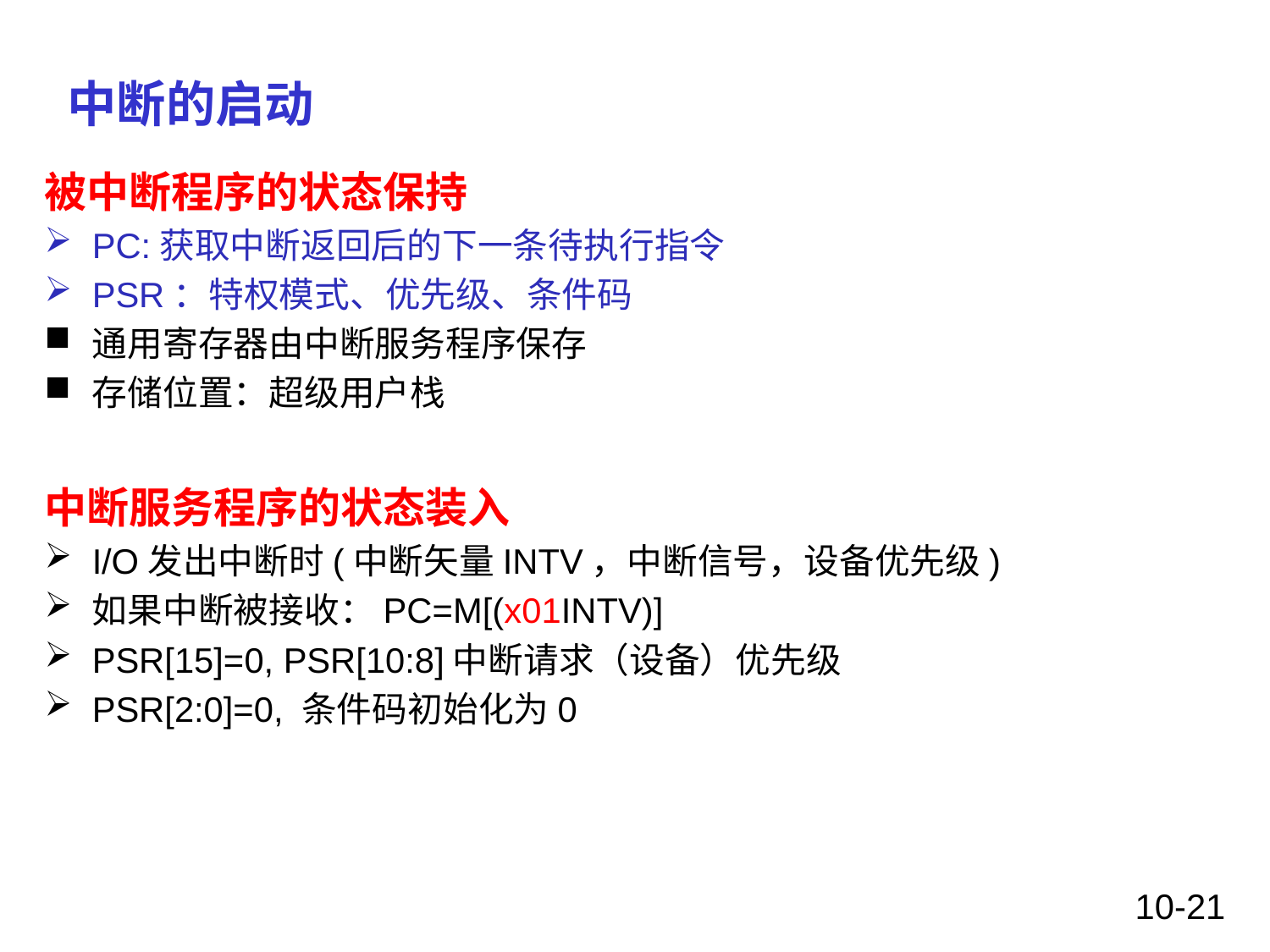

# 中断的启动
被中断程序的状态保持
PC:获取中断返回后的下一条待执行指令
PSR：特权模式、优先级、条件码
通用寄存器由中断服务程序保存
存储位置：超级用户栈

中断服务程序的状态装入
I/O发出中断时(中断矢量INTV，中断信号，设备优先级)
如果中断被接收：PC=M[(x01INTV)]
PSR[15]=0, PSR[10:8]中断请求（设备）优先级
PSR[2:0]=0, 条件码初始化为0
10-21